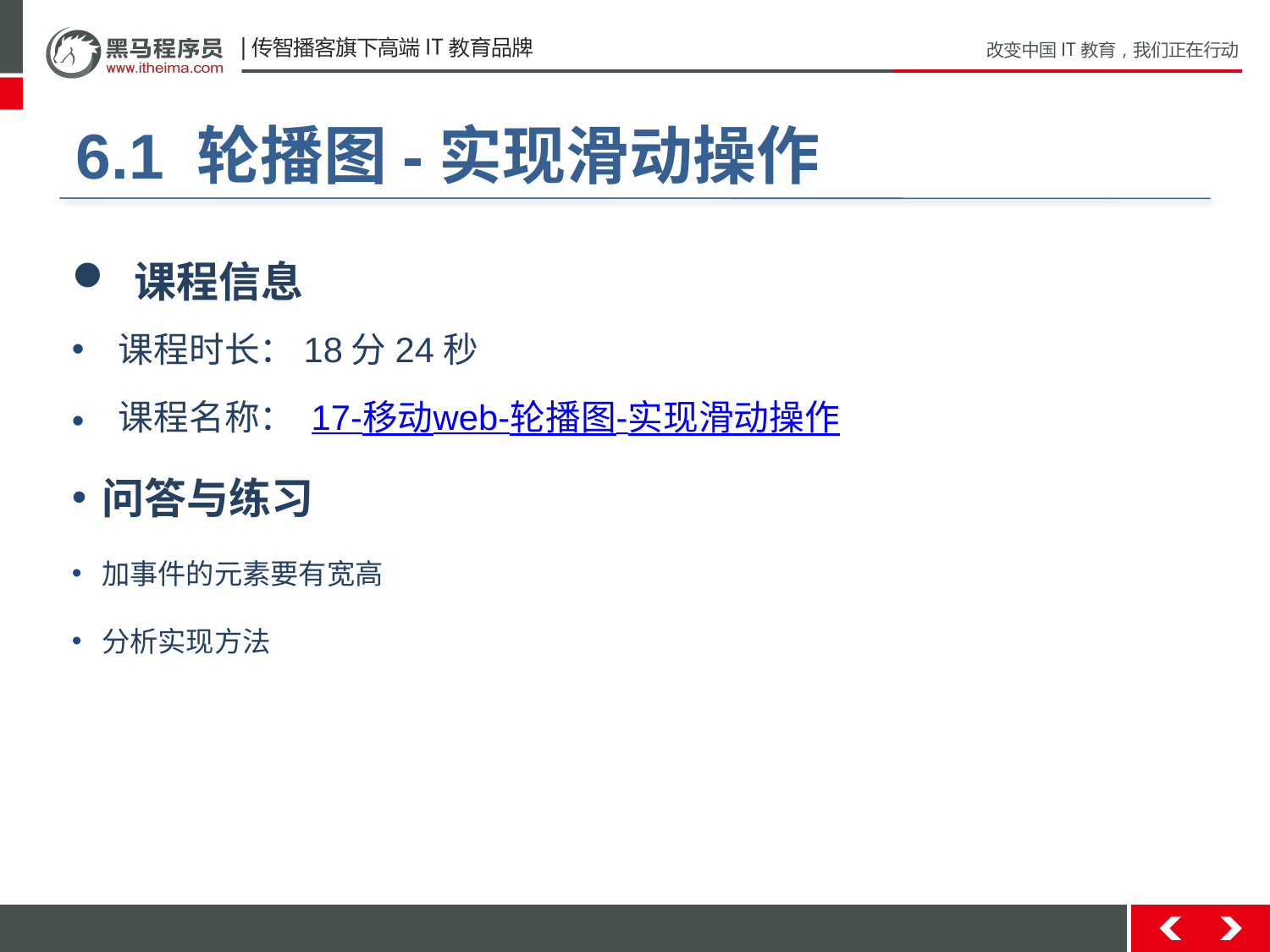

#
6.1 轮播图-实现滑动操作
 课程信息
 课程时长：18分24秒
 课程名称： 17-移动web-轮播图-实现滑动操作
问答与练习
加事件的元素要有宽高
分析实现方法